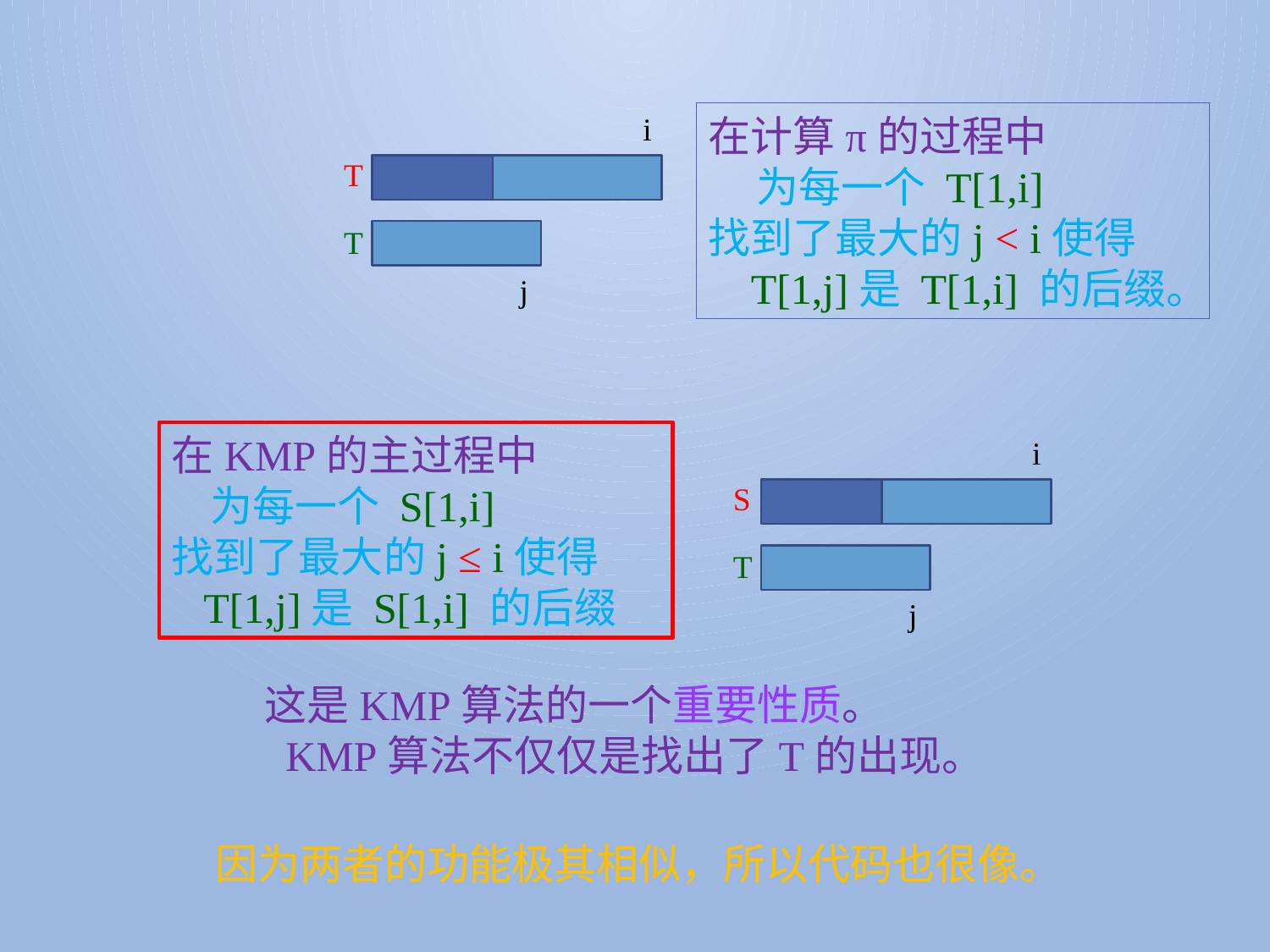

i
在计算π的过程中
    为每一个 T[1,i]
找到了最大的j < i使得
    T[1,j]是 T[1,i] 的后缀。
T

T

j
在KMP的主过程中
   为每一个 S[1,i]
找到了最大的j ≤ i使得
   T[1,j]是 S[1,i] 的后缀
i
S

T

j
这是KMP算法的一个重要性质。
  KMP算法不仅仅是找出了T的出现。
因为两者的功能极其相似，所以代码也很像。